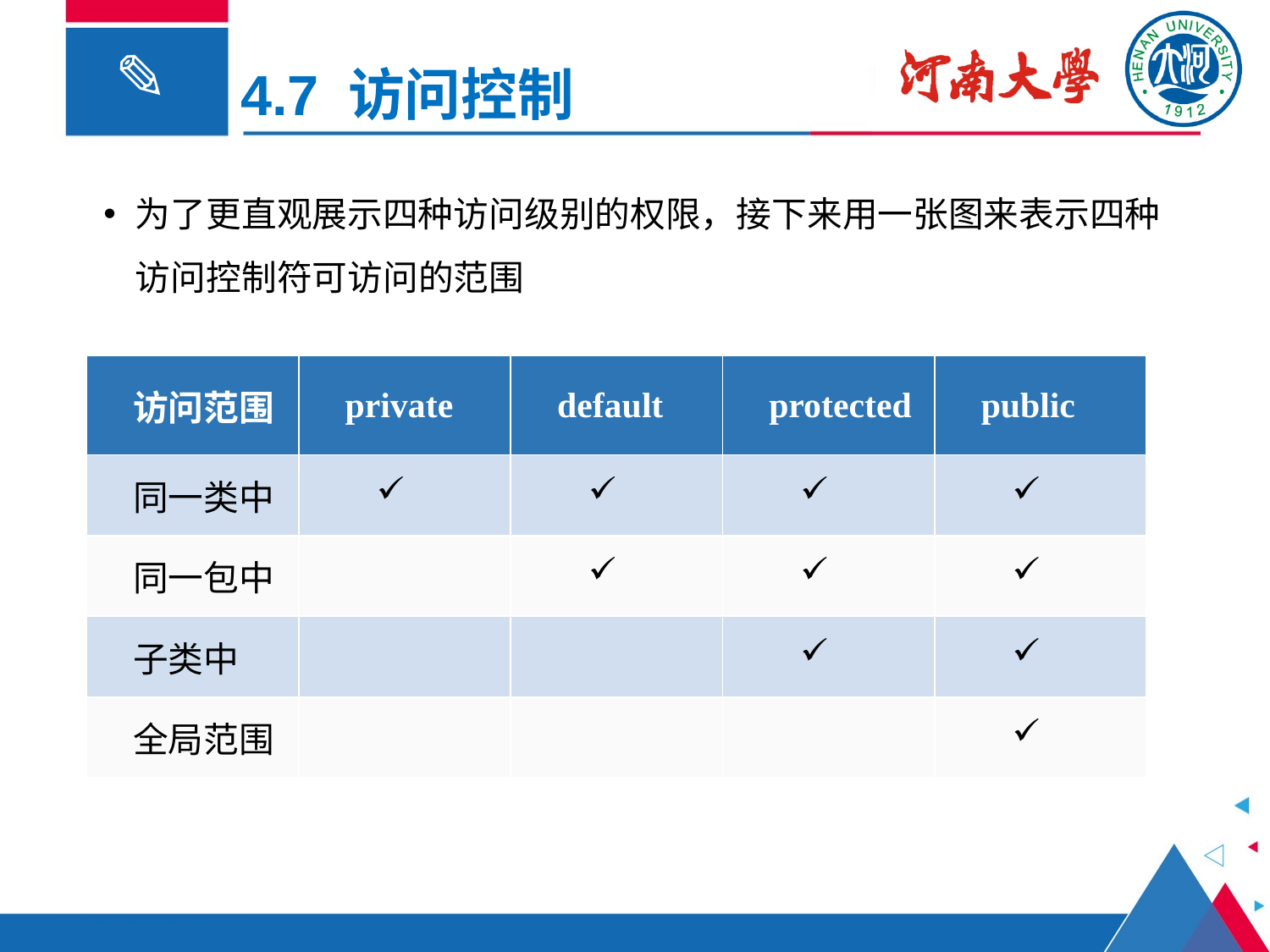

4.7 访问控制
为了更直观展示四种访问级别的权限，接下来用一张图来表示四种访问控制符可访问的范围
| 访问范围 | private | default | protected | public |
| --- | --- | --- | --- | --- |
| 同一类中 |  |  |  |  |
| 同一包中 |  |  |  |  |
| 子类中 |  |  |  |  |
| 全局范围 |  |  |  |  |